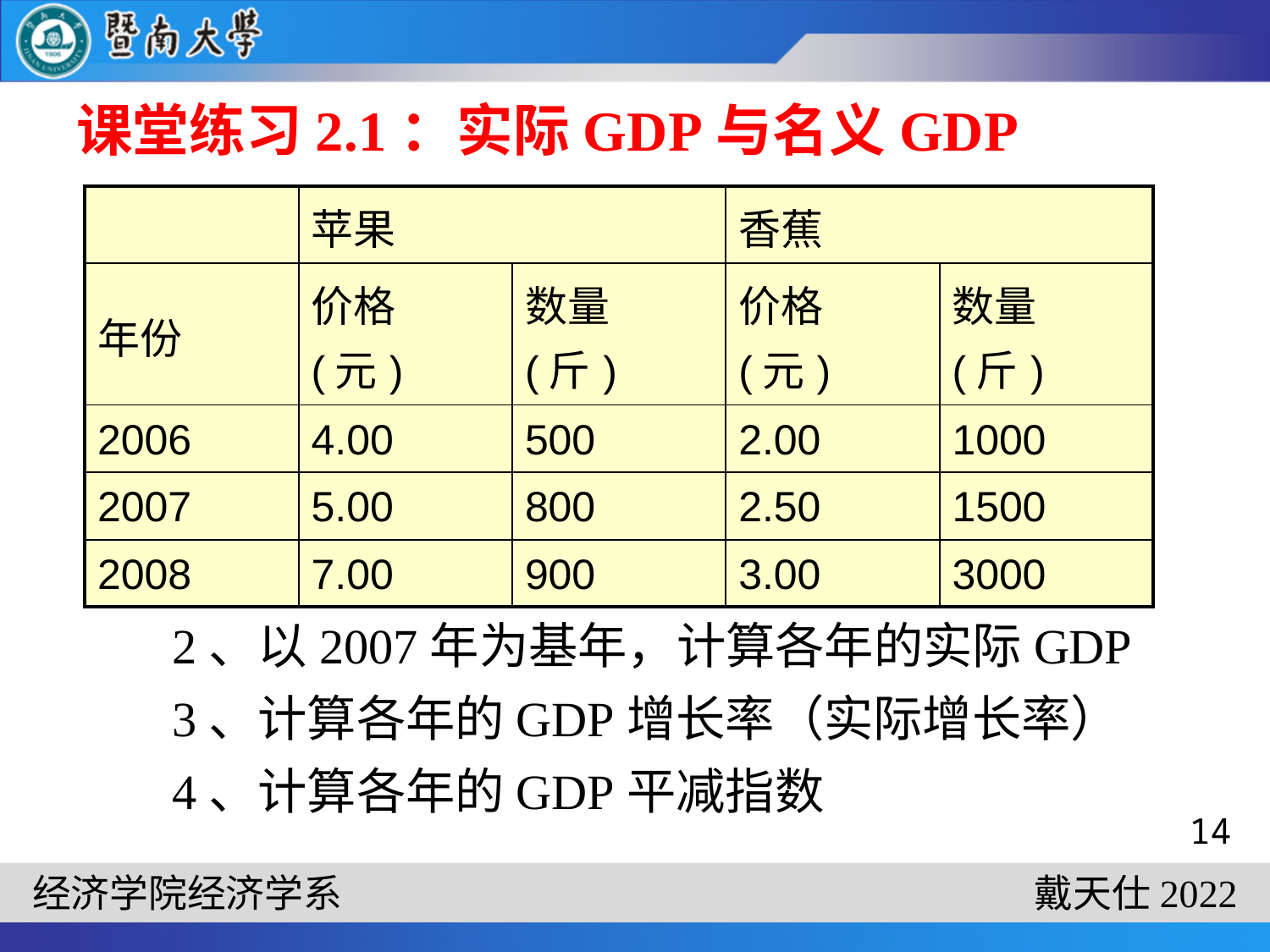

# 课堂练习2.1：实际GDP与名义GDP

1、计算各年的名义GDP
2、以2007年为基年，计算各年的实际GDP
3、计算各年的GDP增长率（实际增长率）
4、计算各年的GDP平减指数

|  | 苹果 |  | 香蕉 |  |
| --- | --- | --- | --- | --- |
| 年份 | 价格(元) | 数量(斤) | 价格(元) | 数量(斤) |
| 2006 | 4.00 | 500 | 2.00 | 1000 |
| 2007 | 5.00 | 800 | 2.50 | 1500 |
| 2008 | 7.00 | 900 | 3.00 | 3000 |
14